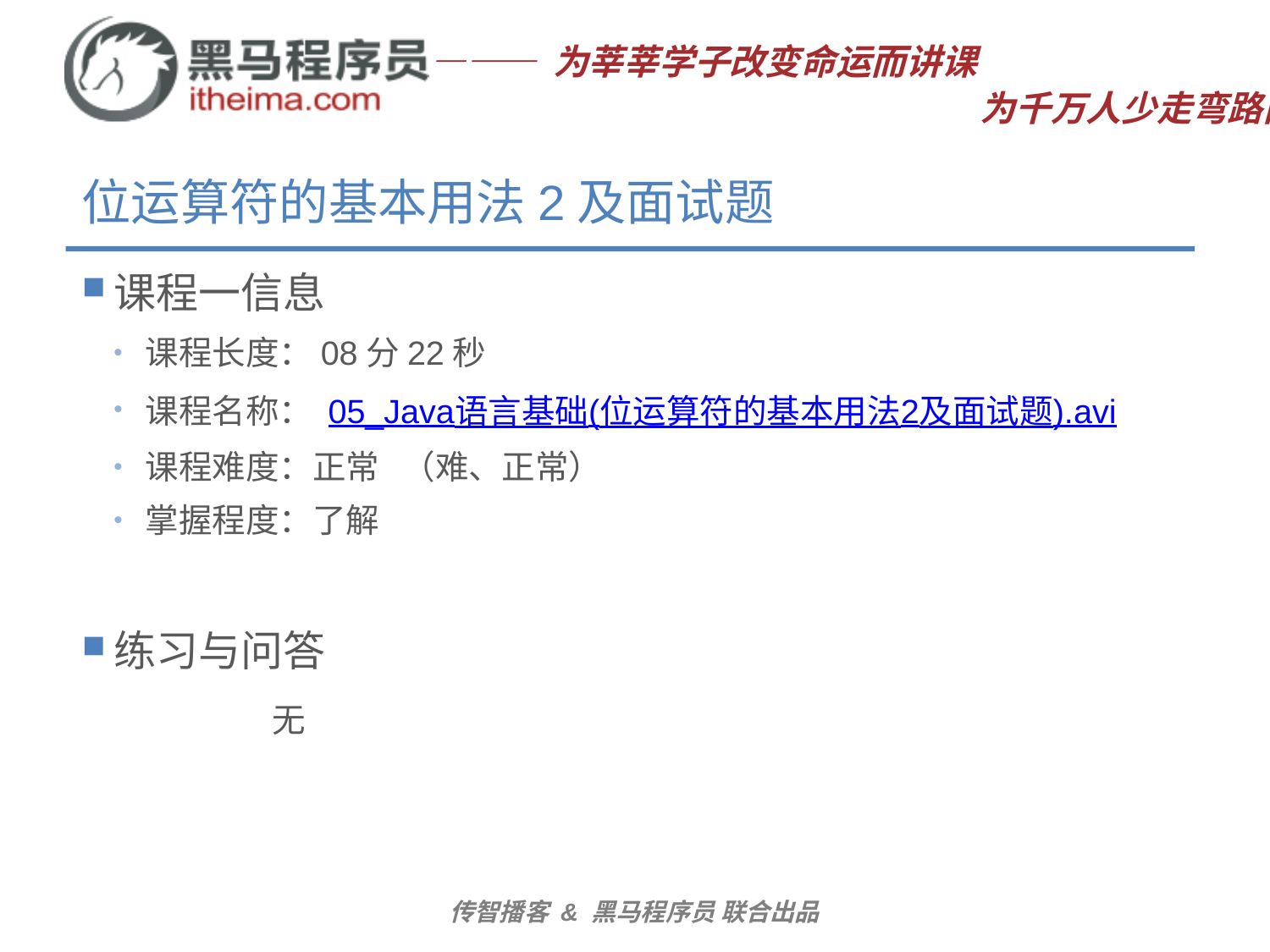

# 位运算符的基本用法2及面试题
课程一信息
课程长度：08分22秒
课程名称： 05_Java语言基础(位运算符的基本用法2及面试题).avi
课程难度：正常   （难、正常）
掌握程度：了解

练习与问答
	无